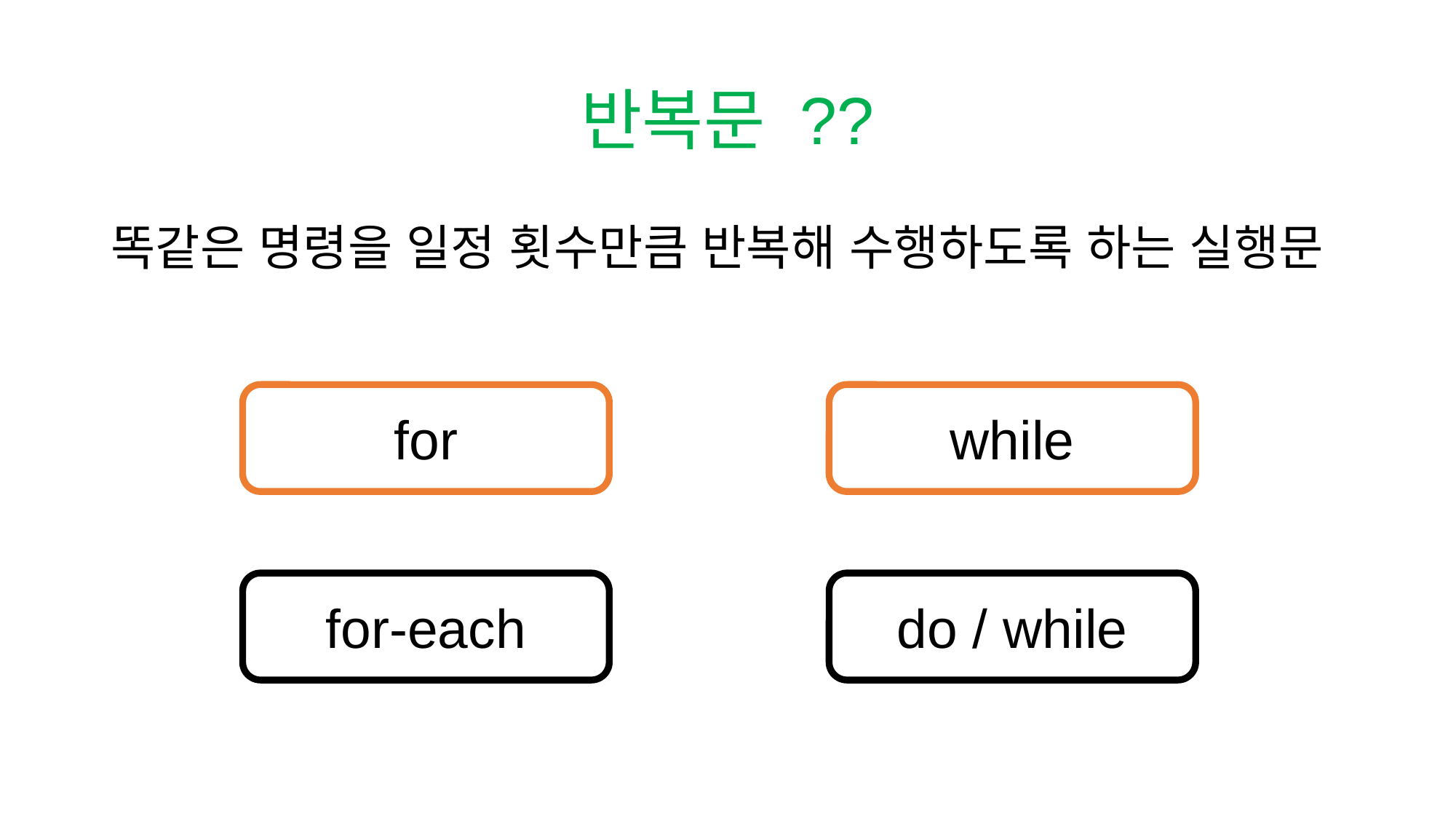

# 반복문 ??
똑같은 명령을 일정 횟수만큼 반복해 수행하도록 하는 실행문
for
while
for-each
do / while